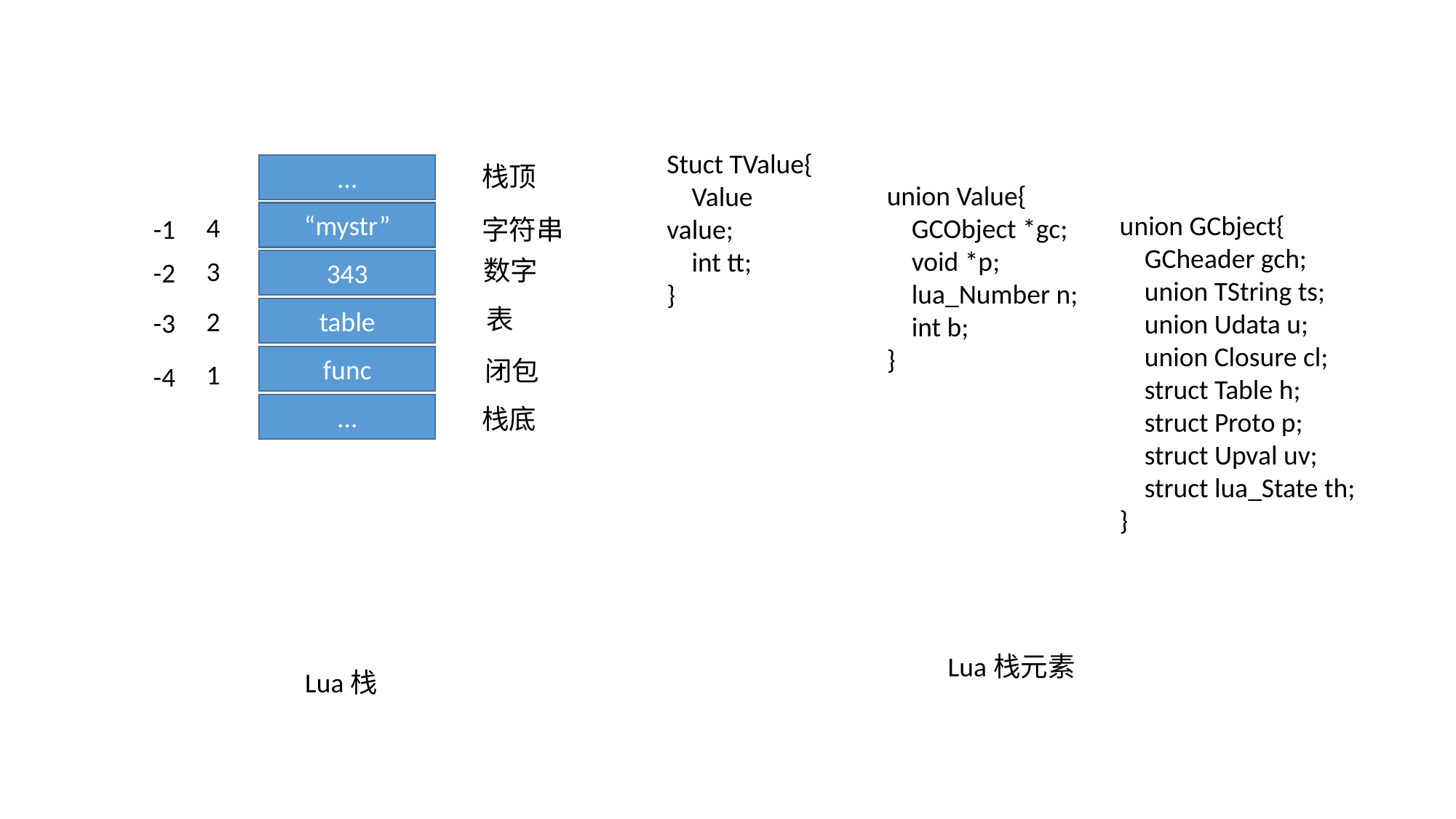

Stuct TValue{
    Value value;
    int tt;
}
栈顶
...
union Value{
    GCObject *gc;
    void *p;
    lua_Number n;
    int b;
}
union GCbject{
    GCheader gch;
    union TString ts;
    union Udata u;
    union Closure cl;
    struct Table h;
    struct Proto p;
    struct Upval uv;
    struct lua_State th;
}
“mystr”
4
-1
字符串
数字
3
-2
343
表
table
2
-3
func
闭包
1
-4
...
栈底
Lua栈元素
Lua栈